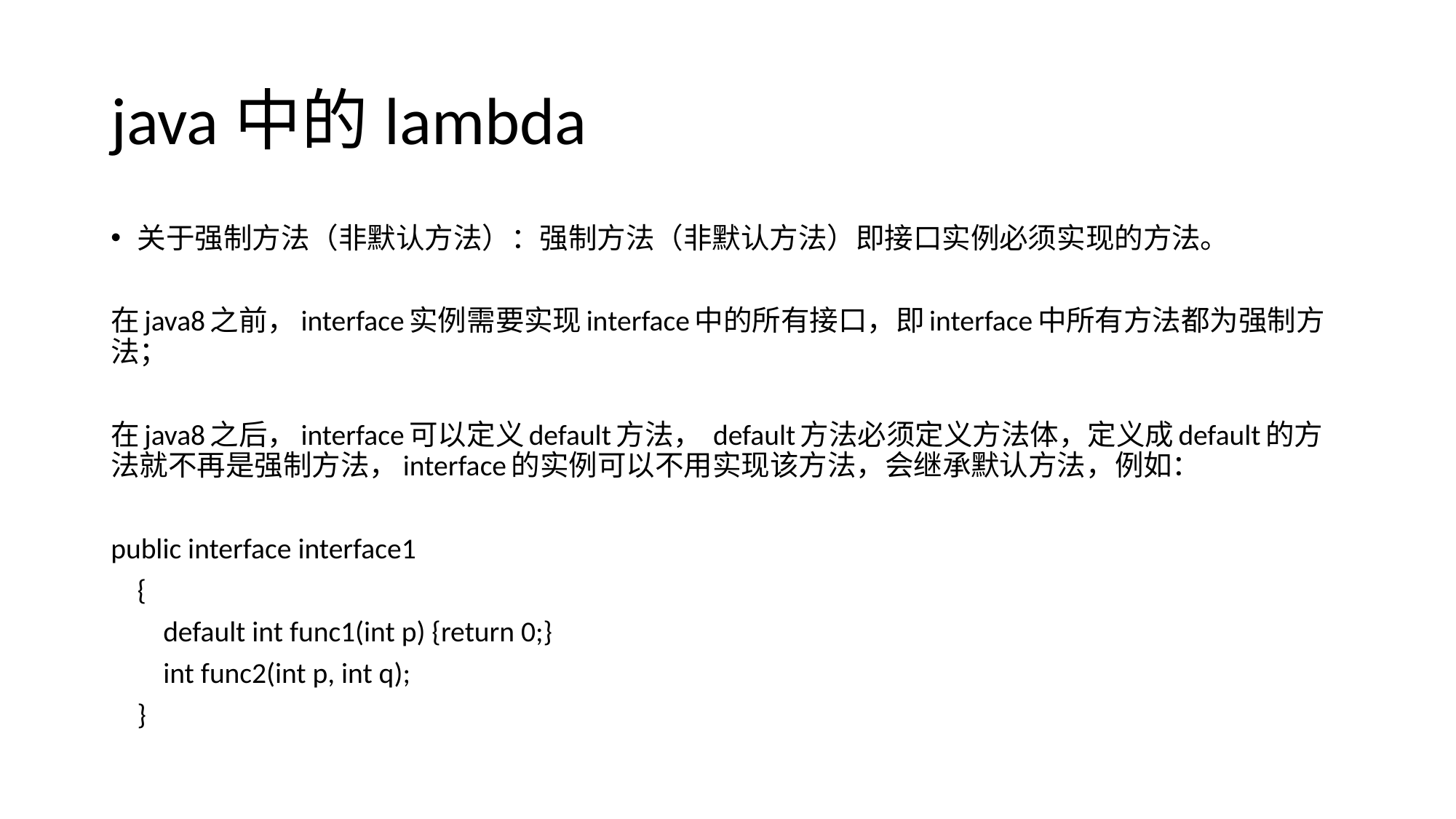

# java中的lambda
关于强制方法（非默认方法）：强制方法（非默认方法）即接口实例必须实现的方法。

在java8之前，interface实例需要实现interface中的所有接口，即interface中所有方法都为强制方法；

在java8之后，interface可以定义default方法， default方法必须定义方法体，定义成default的方法就不再是强制方法，interface的实例可以不用实现该方法，会继承默认方法，例如：

public interface interface1
    {
        default int func1(int p) {return 0;}
        int func2(int p, int q);
    }